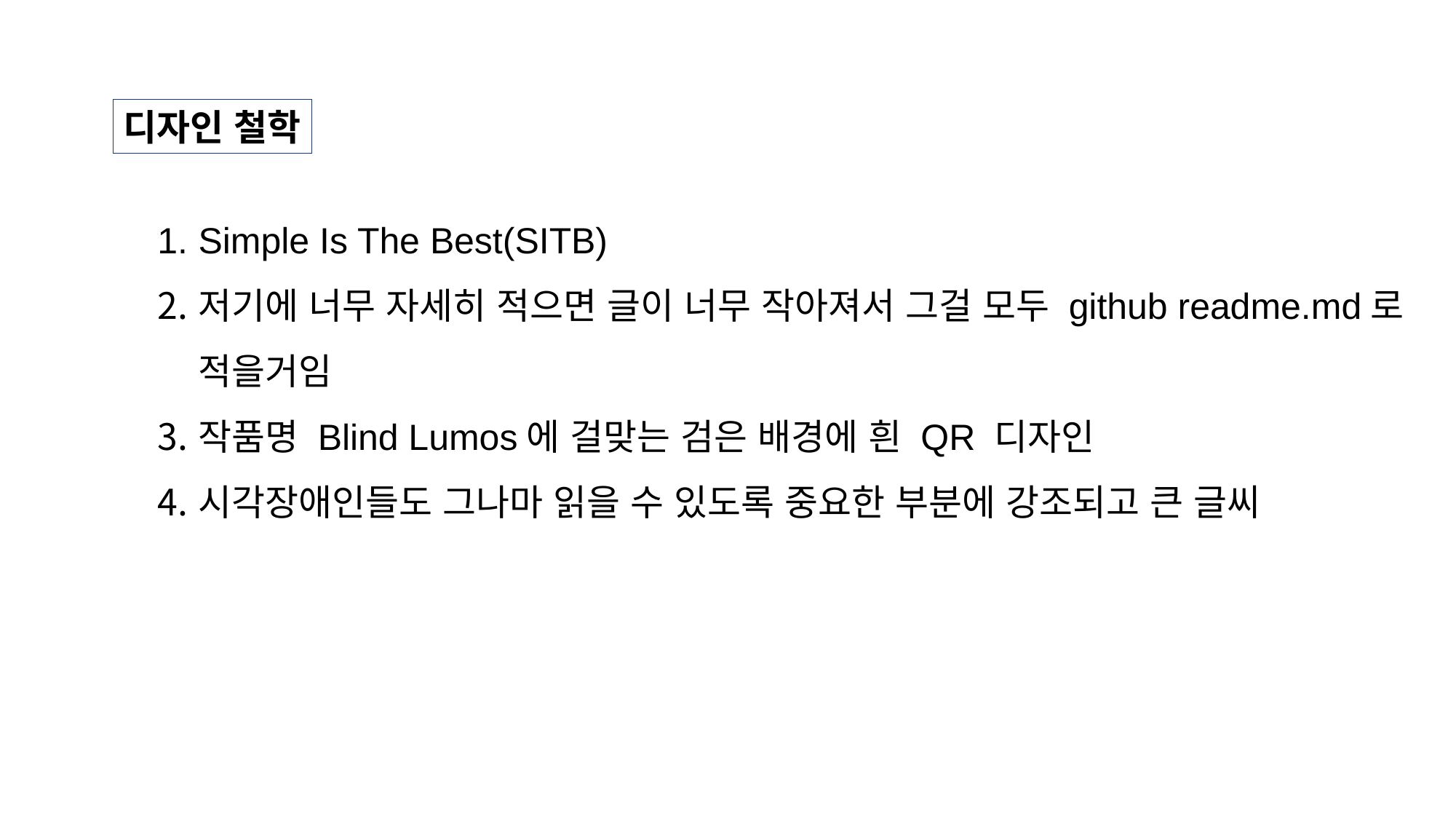

디자인 철학
Simple Is The Best(SITB)
저기에 너무 자세히 적으면 글이 너무 작아져서 그걸 모두 github readme.md로
적을거임
작품명 Blind Lumos에 걸맞는 검은 배경에 흰 QR 디자인
시각장애인들도 그나마 읽을 수 있도록 중요한 부분에 강조되고 큰 글씨